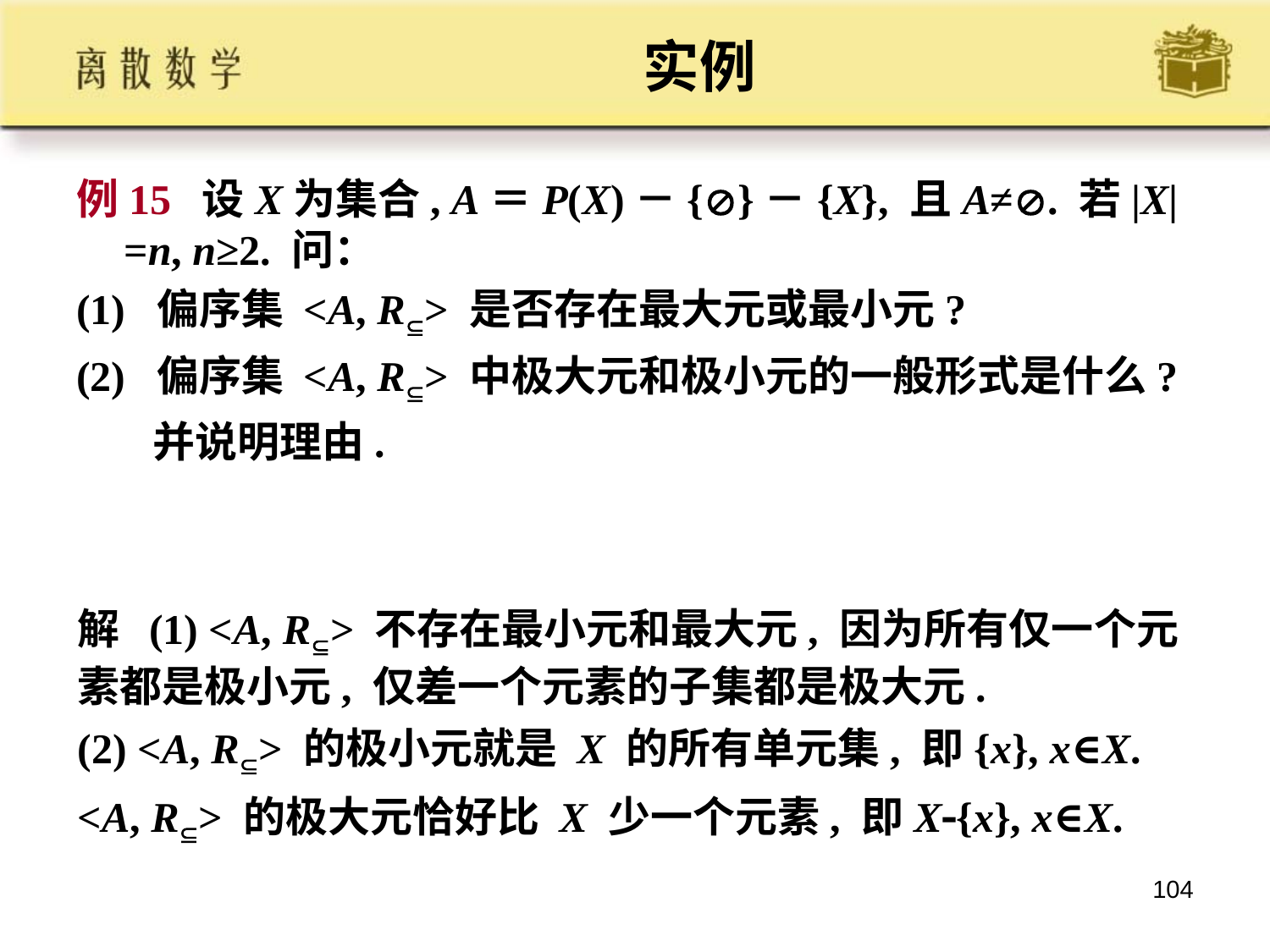

# 实例
例15  设X为集合, A＝P(X)－{∅}－{X}, 且A≠∅. 若|X|=n, n≥2. 问：
(1)  偏序集 <A, R⊆> 是否存在最大元或最小元?
(2)  偏序集 <A, R⊆> 中极大元和极小元的一般形式是什么?
       并说明理由.
解  (1) <A, R⊆> 不存在最小元和最大元, 因为所有仅一个元素都是极小元, 仅差一个元素的子集都是极大元.
(2) <A, R⊆> 的极小元就是 X 的所有单元集, 即{x}, x∈X.
<A, R⊆> 的极大元恰好比 X 少一个元素, 即X−{x}, x∈X.
104